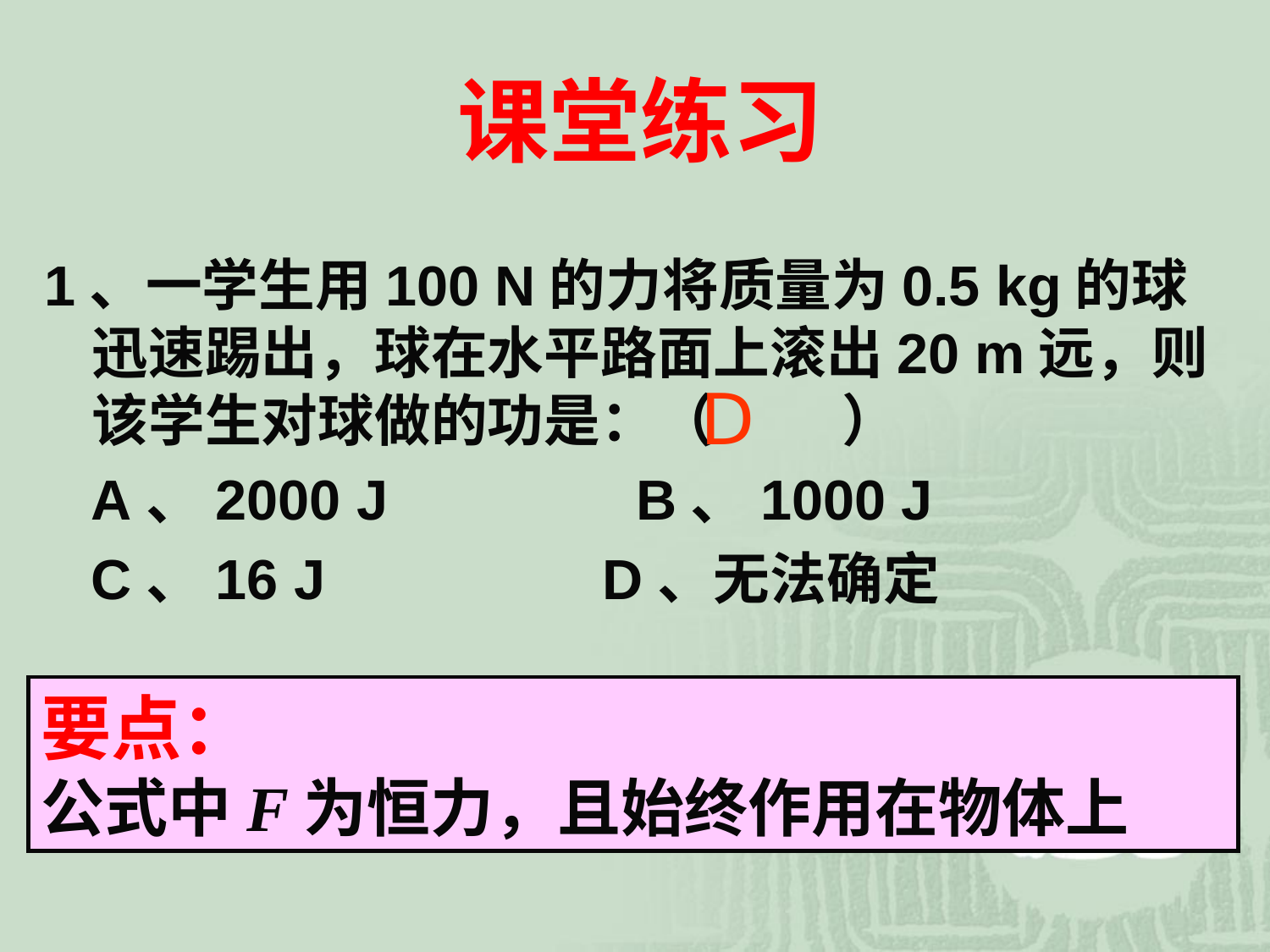

# 课堂练习
1、一学生用100 N的力将质量为0.5 kg的球迅速踢出，球在水平路面上滚出20 m远，则该学生对球做的功是：（          ）
   A、2000 J　　　    B、1000 J
   C、16 J　               D、无法确定
D
要点：
公式中F为恒力，且始终作用在物体上